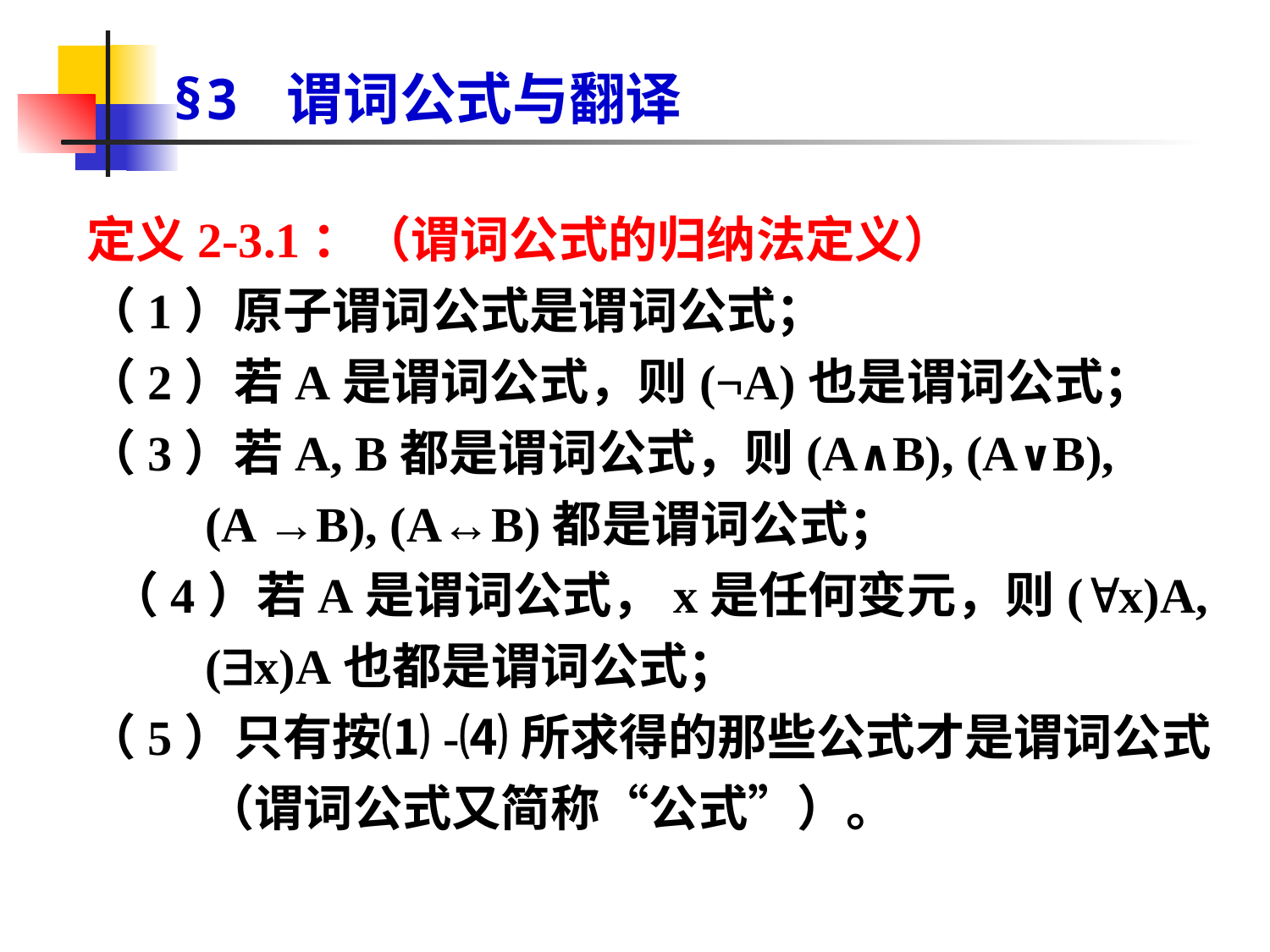

# §3 谓词公式与翻译
定义2-3.1：（谓词公式的归纳法定义）
（1）原子谓词公式是谓词公式；
（2）若A是谓词公式，则(¬A)也是谓词公式；
（3）若A, B都是谓词公式，则(A∧B), (A∨B),        (A →B), (A↔B)都是谓词公式；
 （4）若A是谓词公式，x是任何变元，则(∀x)A, (∃x)A也都是谓词公式；
（5）只有按⑴-⑷所求得的那些公式才是谓词公式（谓词公式又简称“公式”）。
31